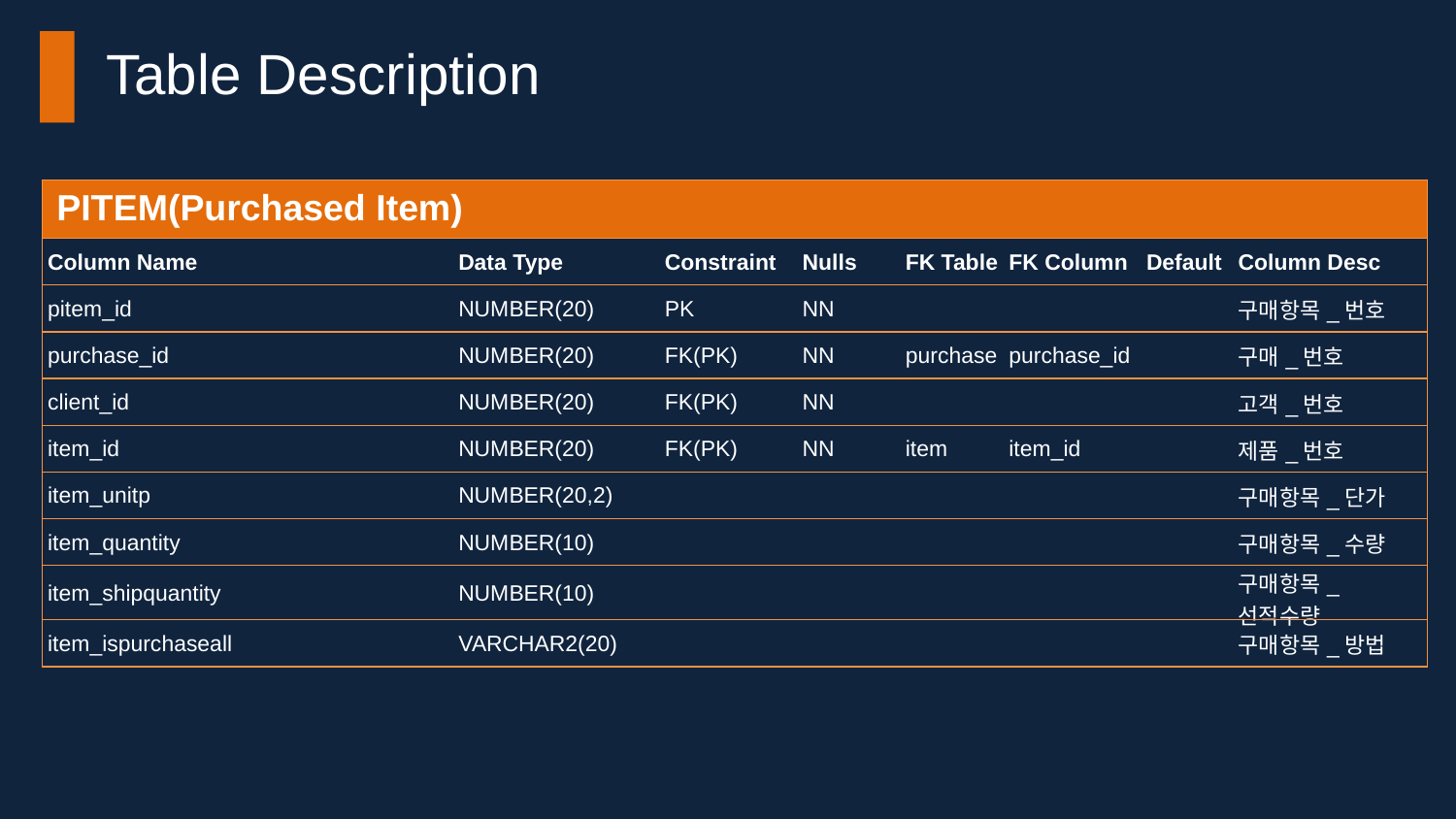

Table Description
| PITEM(Purchased Item) |  |  |  |  |  |  |  |
| --- | --- | --- | --- | --- | --- | --- | --- |
| Column Name | Data Type | Constraint | Nulls | FK Table | FK Column | Default | Column Desc |
| pitem\_id | NUMBER(20) | PK | NN |  |  |  | 구매항목\_번호 |
| purchase\_id | NUMBER(20) | FK(PK) | NN | purchase | purchase\_id |  | 구매\_번호 |
| client\_id | NUMBER(20) | FK(PK) | NN |  |  |  | 고객\_번호 |
| item\_id | NUMBER(20) | FK(PK) | NN | item | item\_id |  | 제품\_번호 |
| item\_unitp | NUMBER(20,2) |  |  |  |  |  | 구매항목\_단가 |
| item\_quantity | NUMBER(10) |  |  |  |  |  | 구매항목\_수량 |
| item\_shipquantity | NUMBER(10) |  |  |  |  |  | 구매항목\_선적수량 |
| item\_ispurchaseall | VARCHAR2(20) |  |  |  |  |  | 구매항목\_방법 |